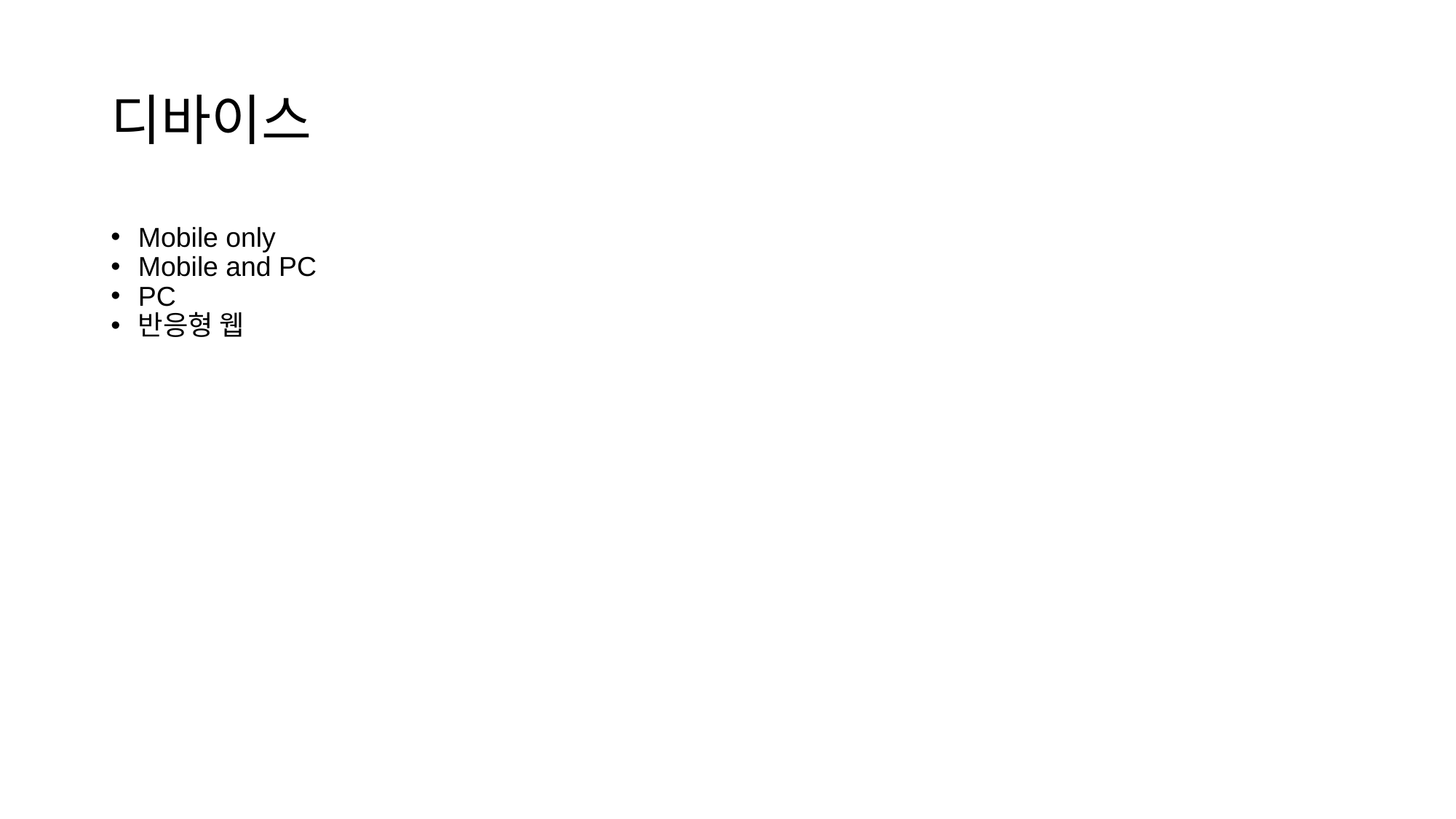

# 디바이스
Mobile only
Mobile and PC
PC
반응형 웹